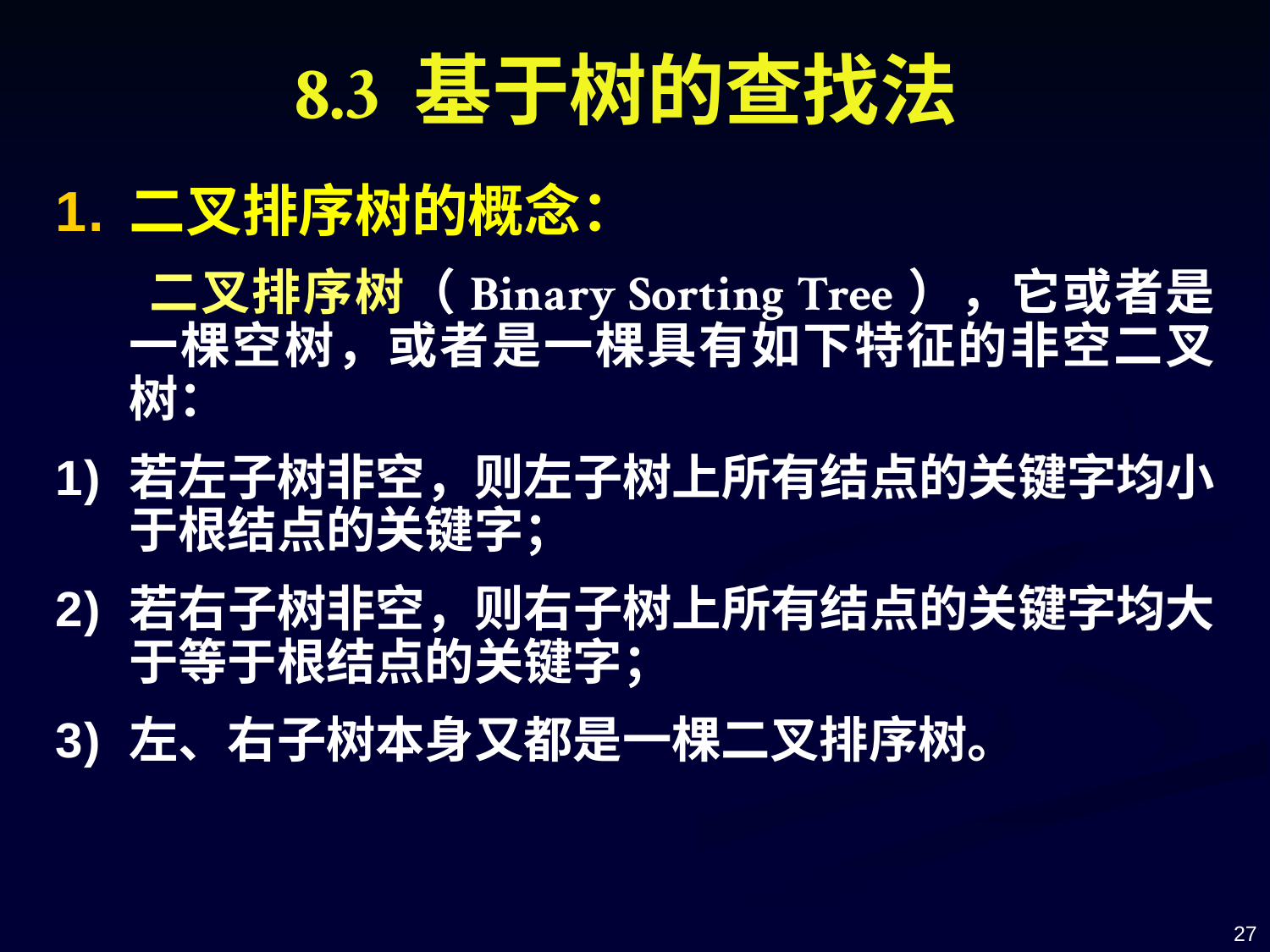

# 8.3 基于树的查找法
二叉排序树的概念：
      二叉排序树（Binary Sorting Tree），它或者是一棵空树，或者是一棵具有如下特征的非空二叉树：
若左子树非空，则左子树上所有结点的关键字均小于根结点的关键字；
若右子树非空，则右子树上所有结点的关键字均大于等于根结点的关键字；
左、右子树本身又都是一棵二叉排序树。
27